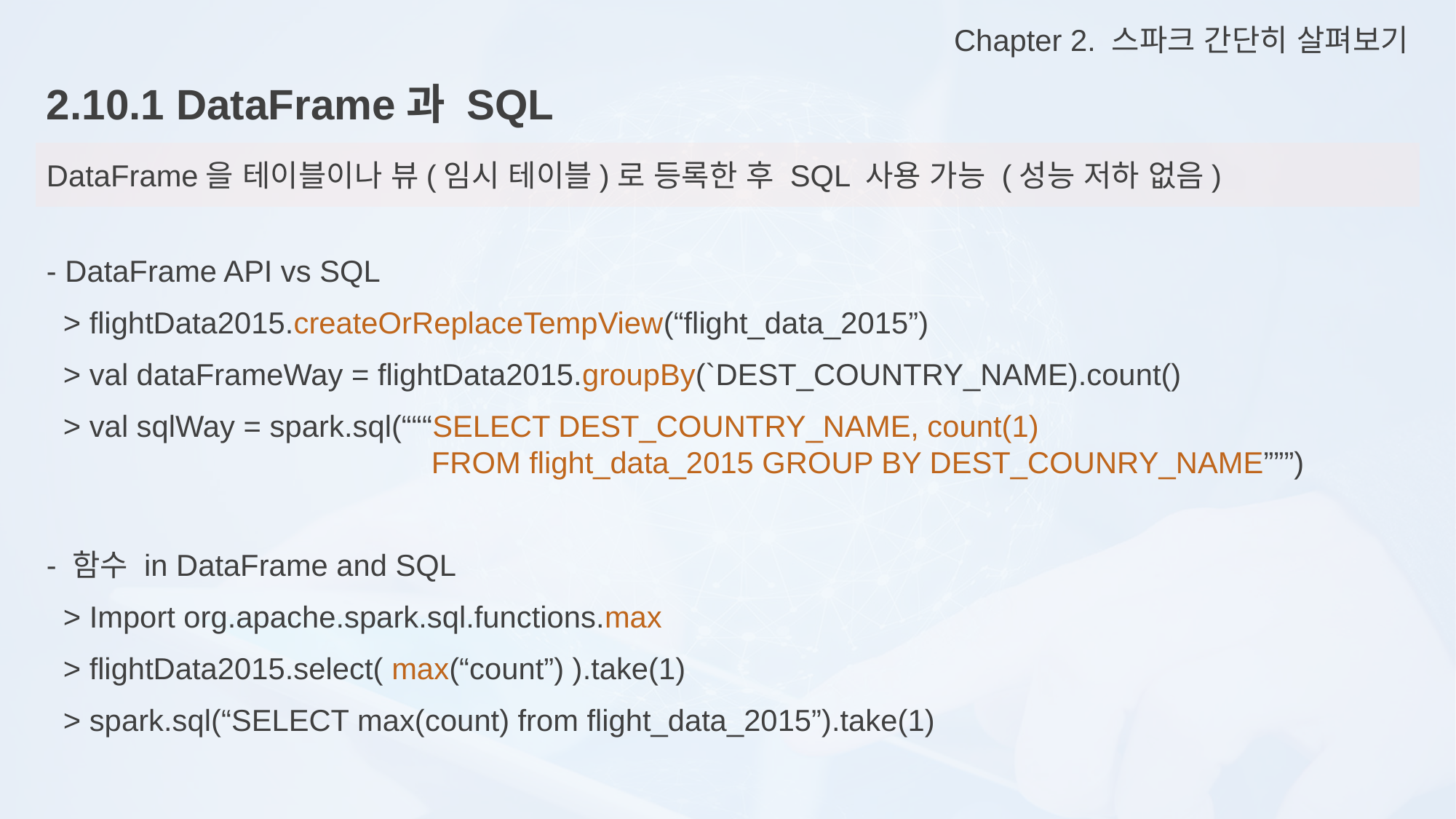

Chapter 2. 스파크 간단히 살펴보기
2.10.1 DataFrame과 SQL
DataFrame을 테이블이나 뷰(임시 테이블)로 등록한 후 SQL 사용 가능 (성능 저하 없음)
- DataFrame API vs SQL
  > flightData2015.createOrReplaceTempView(“flight_data_2015”)
  > val dataFrameWay = flightData2015.groupBy(`DEST_COUNTRY_NAME).count()
  > val sqlWay = spark.sql(“““SELECT DEST_COUNTRY_NAME, count(1)
                                              FROM flight_data_2015 GROUP BY DEST_COUNRY_NAME”””)

- 함수 in DataFrame and SQL
  > Import org.apache.spark.sql.functions.max
  > flightData2015.select( max(“count”) ).take(1)
  > spark.sql(“SELECT max(count) from flight_data_2015”).take(1)